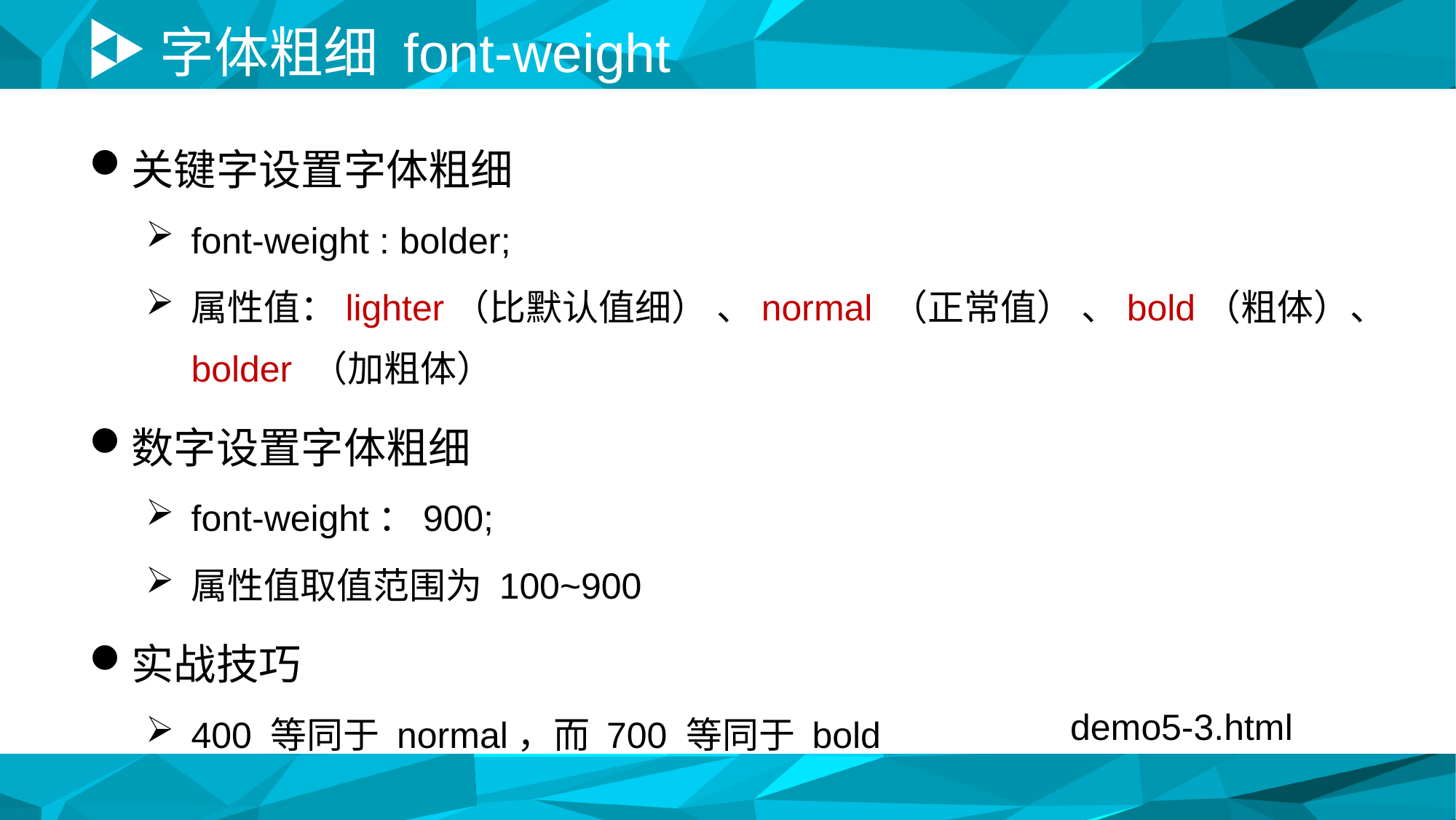

# 字体粗细 font-weight
关键字设置字体粗细
font-weight : bolder;
属性值：lighter（比默认值细） 、normal （正常值） 、bold（粗体）、bolder （加粗体）
数字设置字体粗细
font-weight：900;
属性值取值范围为 100~900
实战技巧
400 等同于 normal，而 700 等同于 bold

demo5-3.html